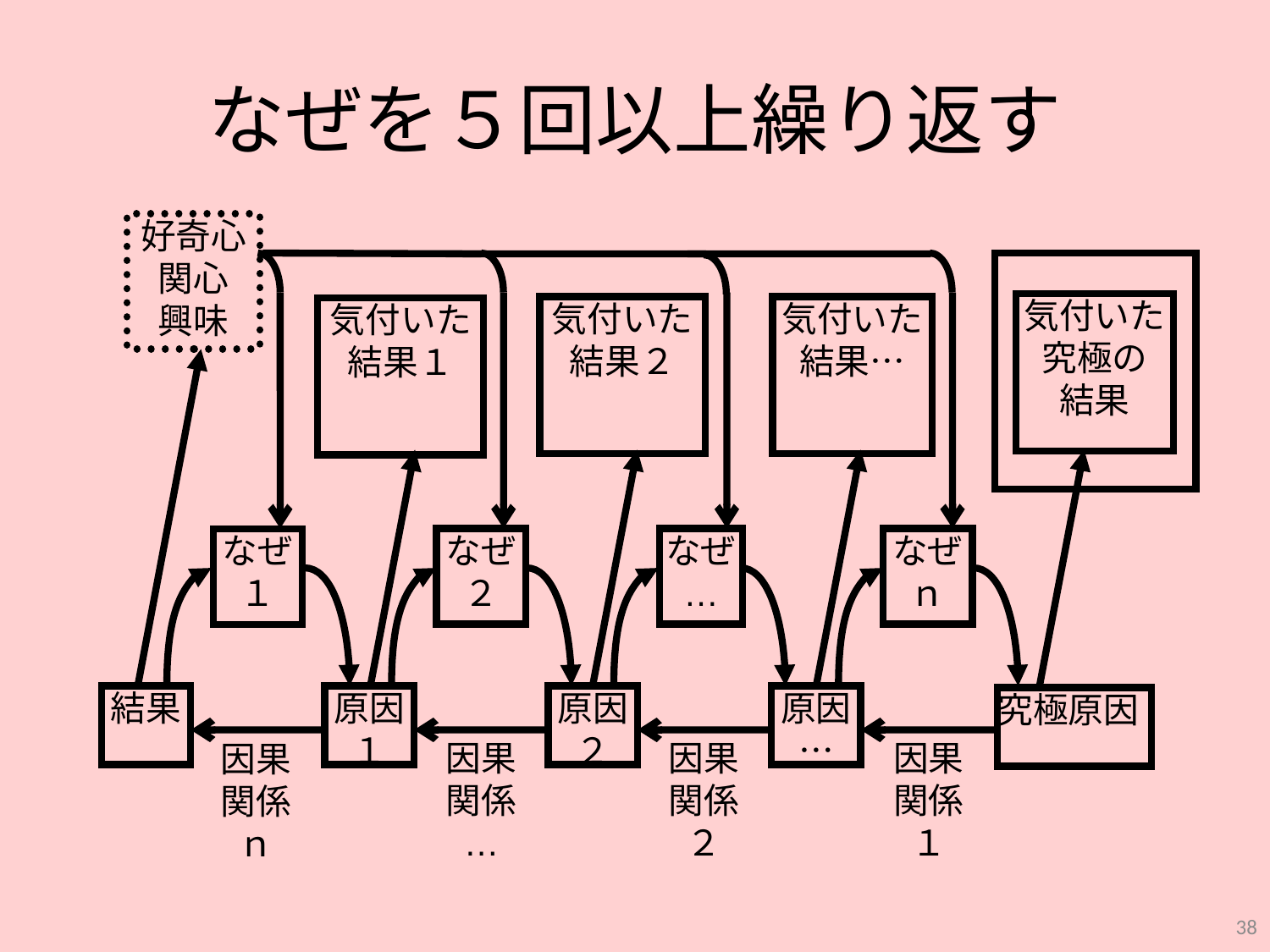

# なぜを５回以上繰り返す
好奇心
関心
興味

気付いた
究極の
結果
気付いた
結果２
気付いた
結果…
気付いた
結果１

なぜ
２
なぜ
…
なぜ
ｎ
なぜ
１

結果
原因１
原因２
原因…
究極原因

因果
関係
…
因果
関係
２
因果
関係
１
因果
関係
ｎ
38